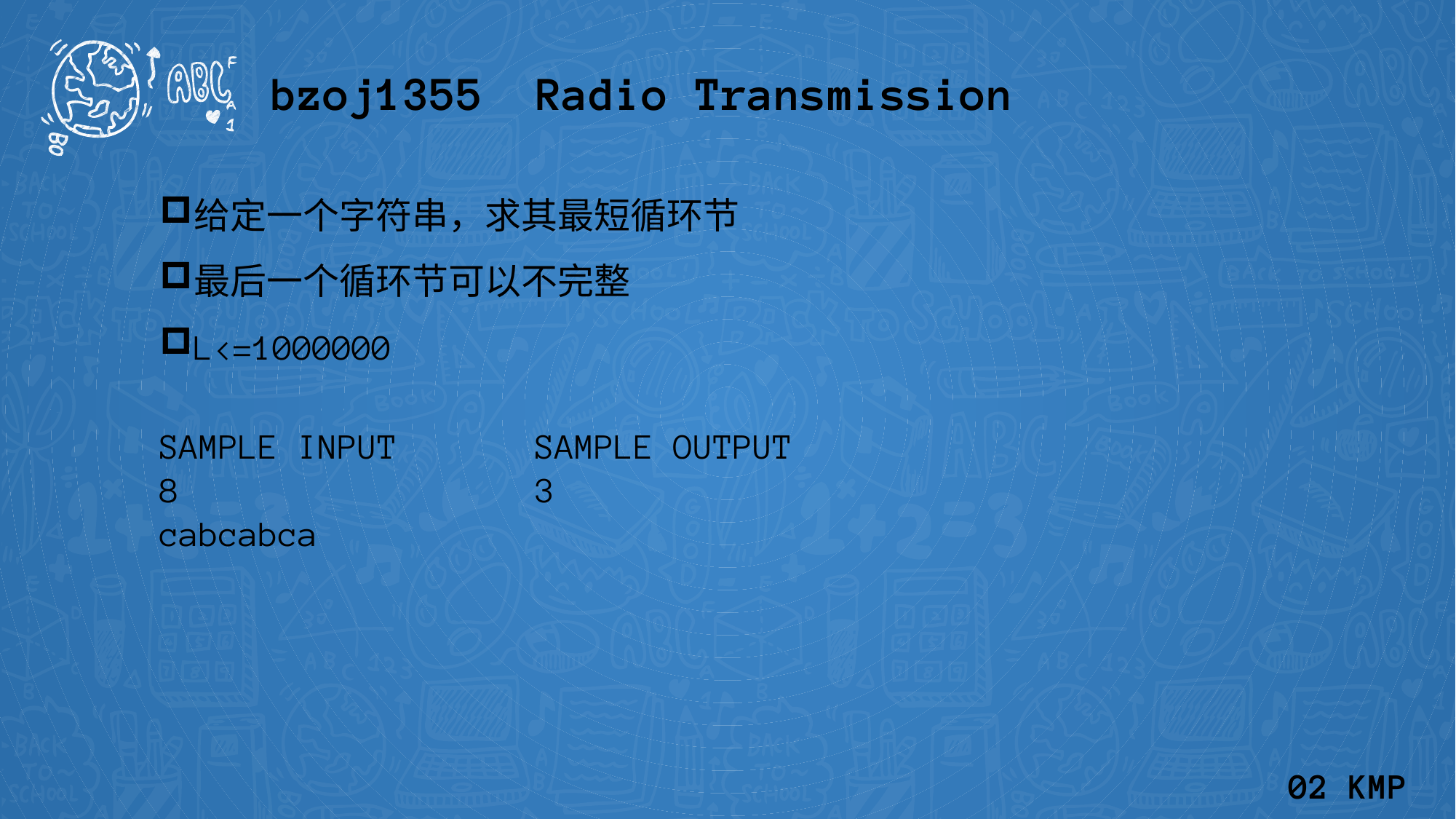

bzoj1355  Radio Transmission
给定一个字符串，求其最短循环节
最后一个循环节可以不完整
L<=1000000
SAMPLE INPUT
8
cabcabca
SAMPLE OUTPUT
3
02 KMP